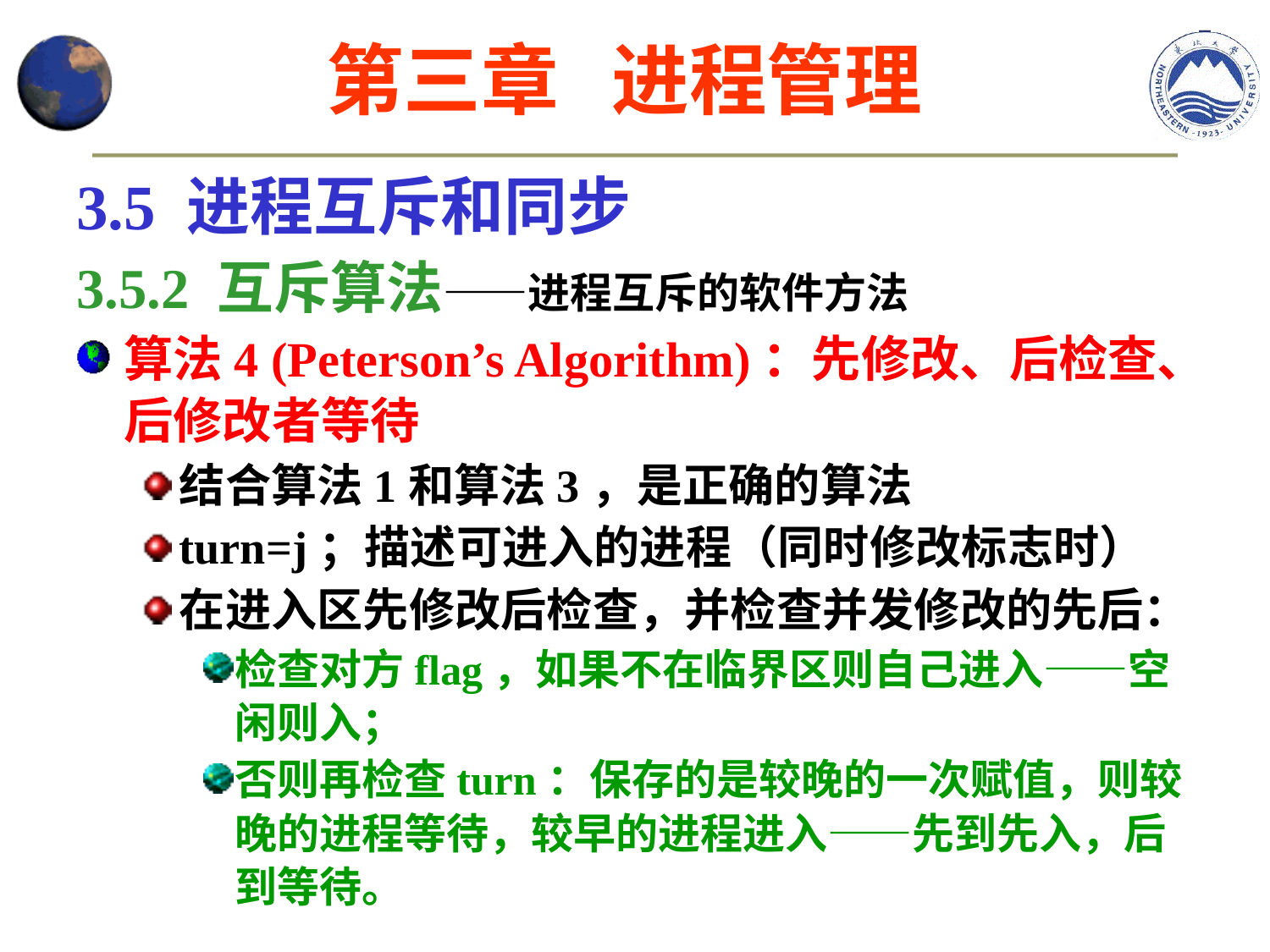

第三章   进程管理
3.5 进程互斥和同步
3.5.2 互斥算法——进程互斥的软件方法
算法4 (Peterson’s Algorithm)：先修改、后检查、后修改者等待
结合算法1和算法3，是正确的算法
turn=j；描述可进入的进程（同时修改标志时）
在进入区先修改后检查，并检查并发修改的先后：
检查对方flag，如果不在临界区则自己进入——空闲则入；
否则再检查turn：保存的是较晚的一次赋值，则较晚的进程等待，较早的进程进入——先到先入，后到等待。